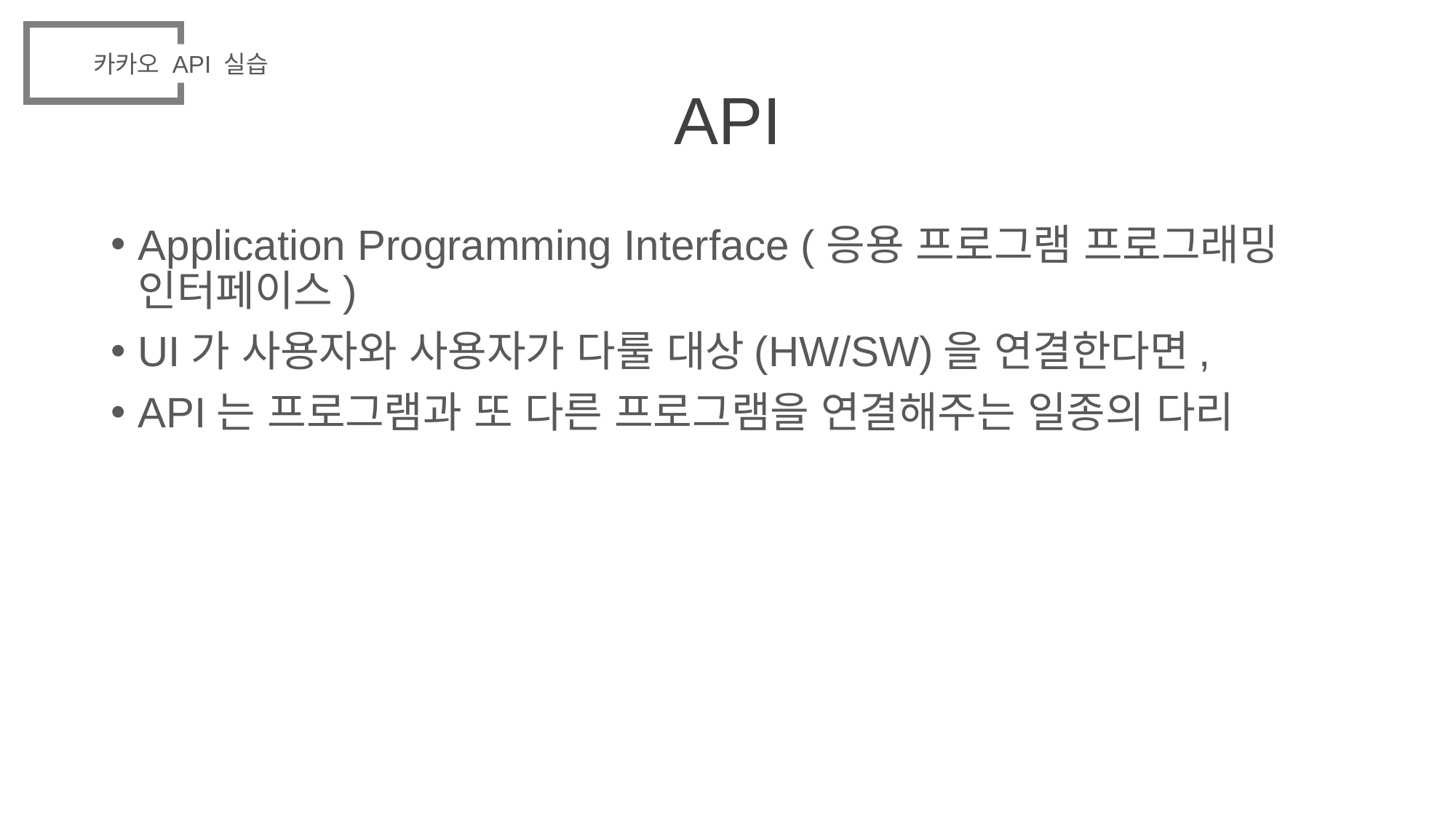

카카오 API 실습
# API
Application Programming Interface (응용 프로그램 프로그래밍 인터페이스)
UI가 사용자와 사용자가 다룰 대상(HW/SW)을 연결한다면,
API는 프로그램과 또 다른 프로그램을 연결해주는 일종의 다리